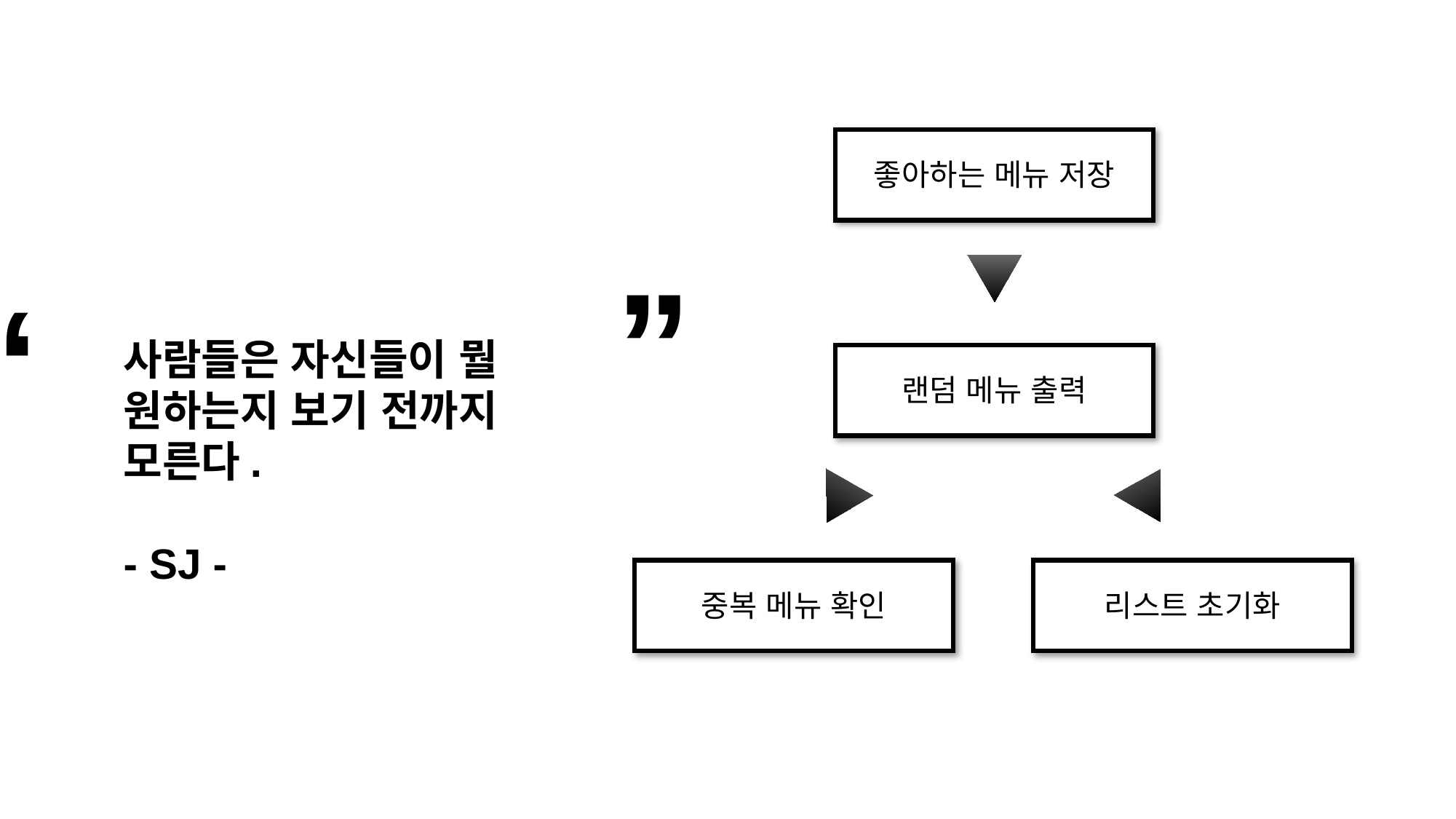

좋아하는 메뉴 저장
“

“
사람들은 자신들이 뭘
원하는지 보기 전까지
모른다.

- SJ -

랜덤 메뉴 출력

리스트 초기화

중복 메뉴 확인